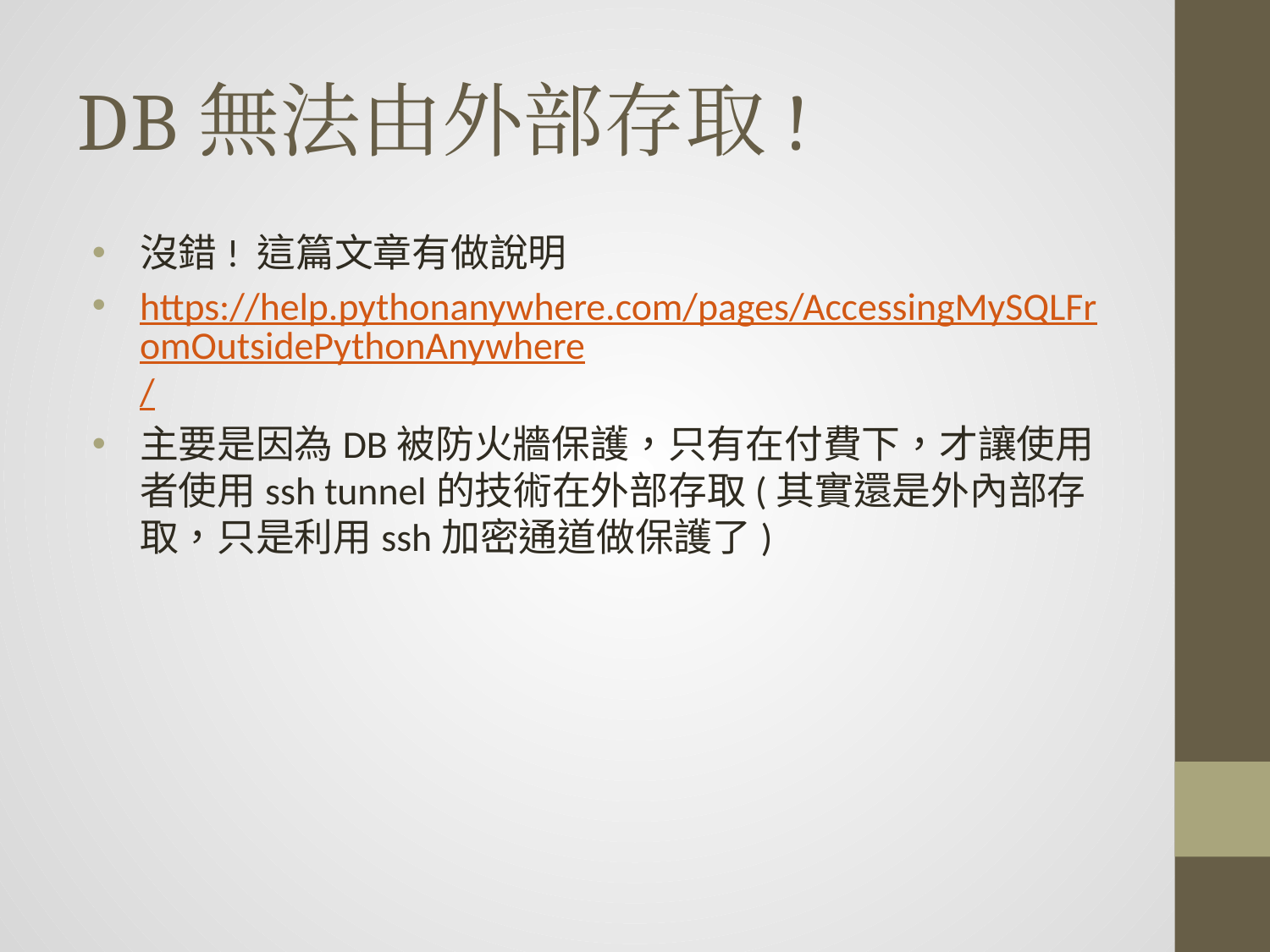

# DB無法由外部存取!
沒錯! 這篇文章有做說明
https://help.pythonanywhere.com/pages/AccessingMySQLFromOutsidePythonAnywhere/
主要是因為DB被防火牆保護，只有在付費下，才讓使用者使用ssh tunnel的技術在外部存取(其實還是外內部存取，只是利用ssh加密通道做保護了)